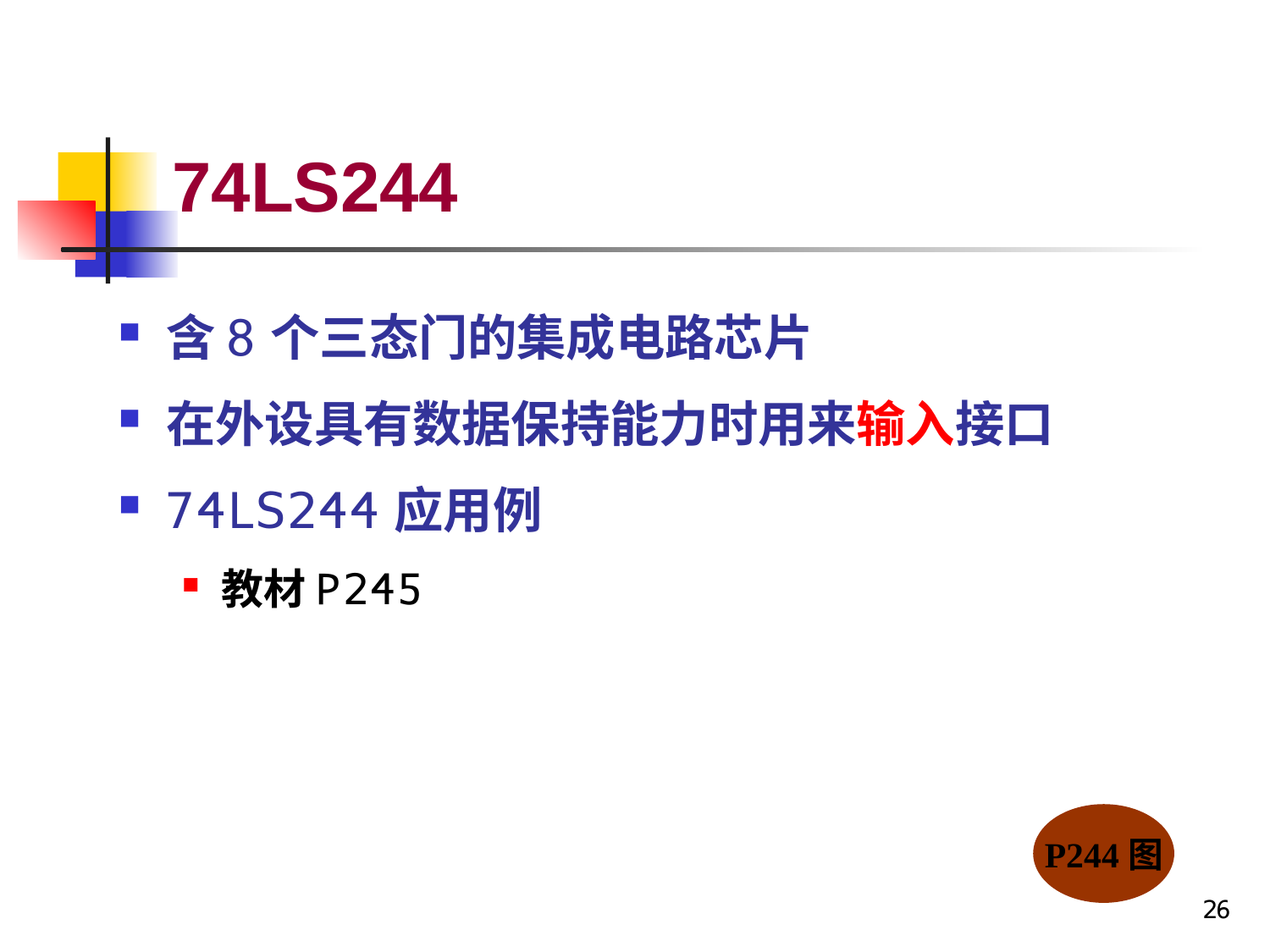

# 74LS244
含8个三态门的集成电路芯片
在外设具有数据保持能力时用来输入接口
74LS244应用例
教材P245

P244图
26